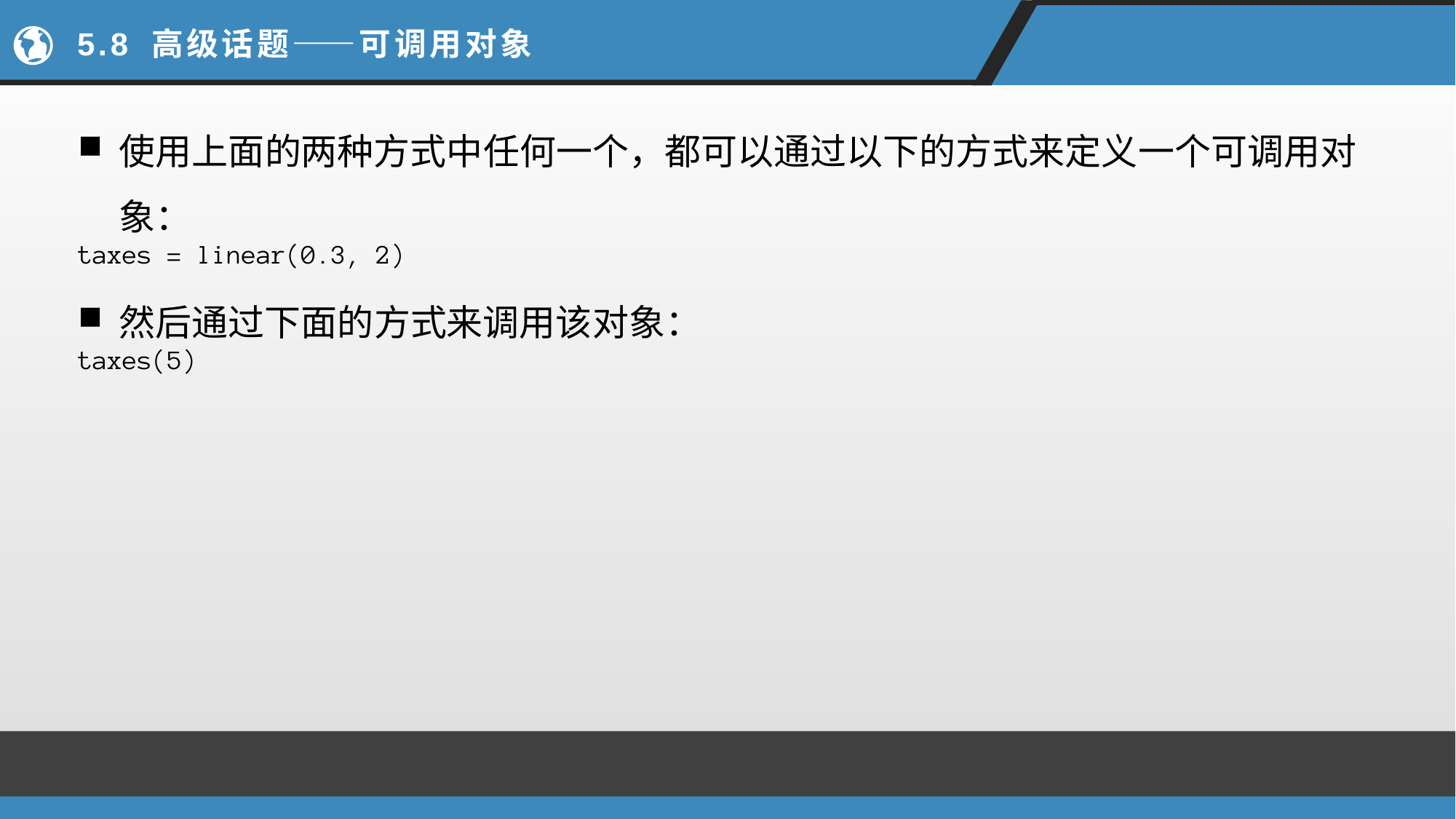

# 5.8 高级话题——可调用对象

使用上面的两种方式中任何一个，都可以通过以下的方式来定义一个可调用对象：
taxes = linear(0.3, 2)

然后通过下面的方式来调用该对象：
taxes(5)